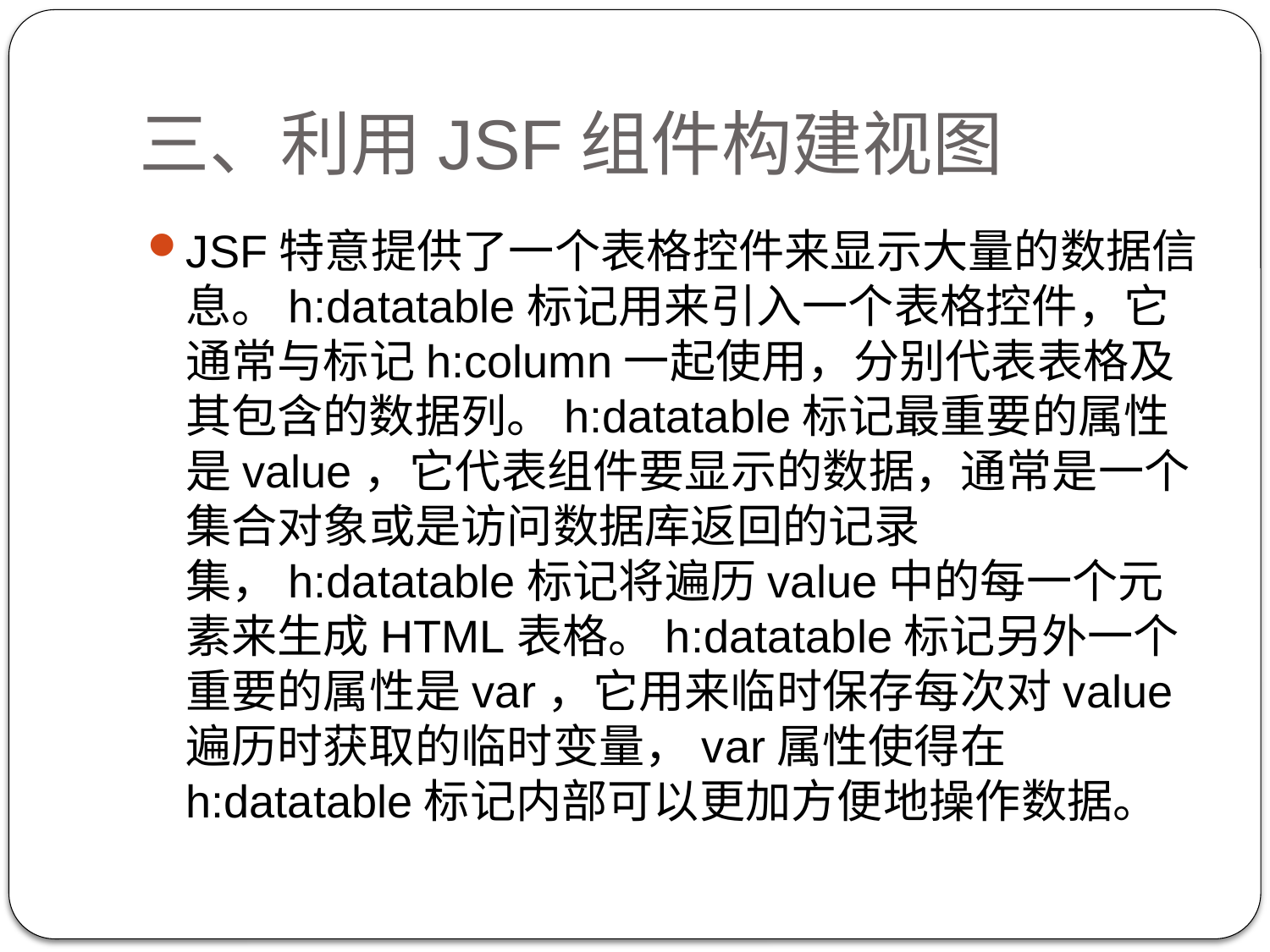

# 三、利用JSF组件构建视图
JSF特意提供了一个表格控件来显示大量的数据信息。h:datatable标记用来引入一个表格控件，它通常与标记h:column一起使用，分别代表表格及其包含的数据列。h:datatable标记最重要的属性是value，它代表组件要显示的数据，通常是一个集合对象或是访问数据库返回的记录集，h:datatable标记将遍历value中的每一个元素来生成HTML表格。h:datatable标记另外一个重要的属性是var，它用来临时保存每次对value遍历时获取的临时变量，var属性使得在h:datatable标记内部可以更加方便地操作数据。